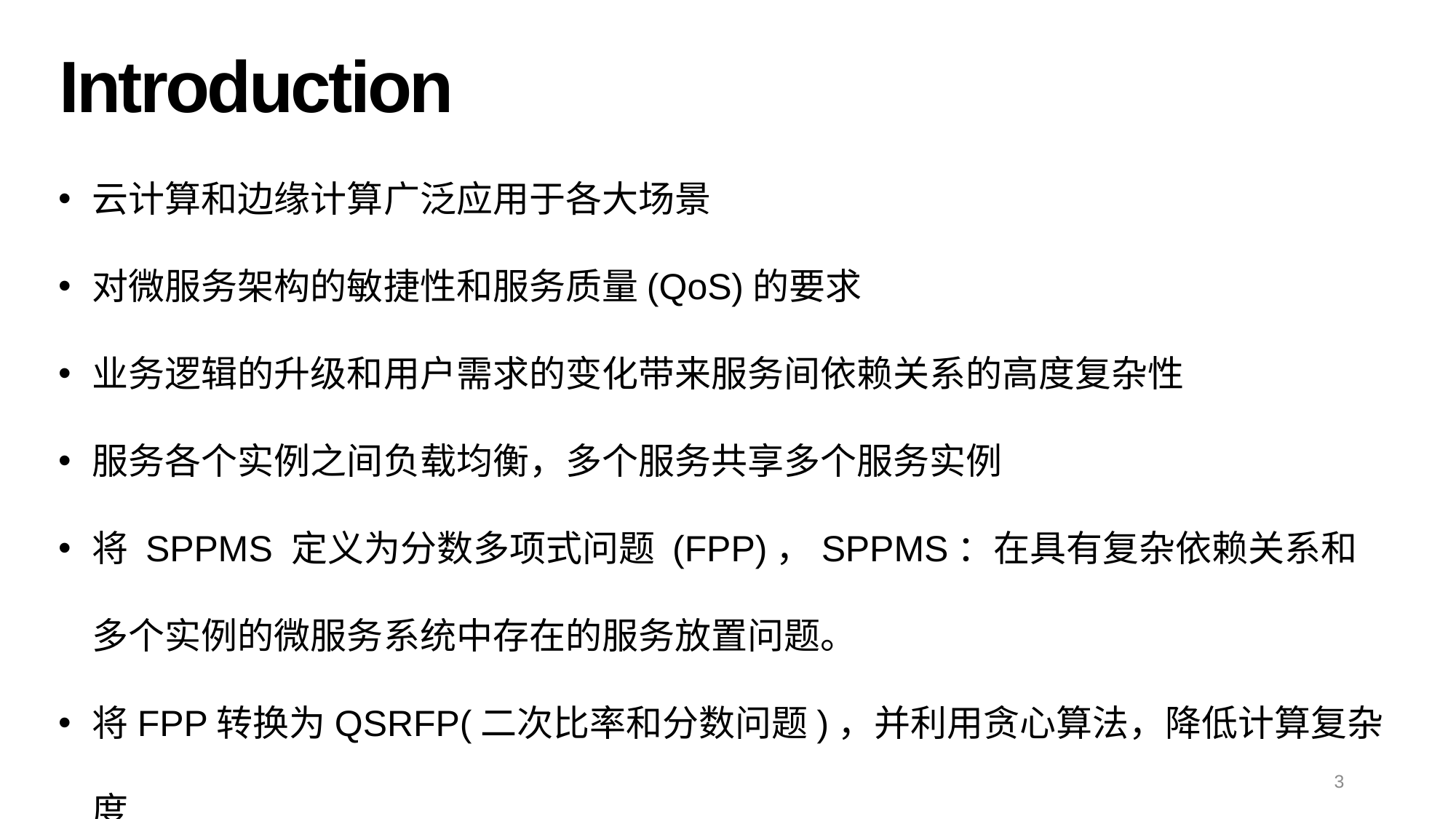

Introduction
云计算和边缘计算广泛应用于各大场景
对微服务架构的敏捷性和服务质量(QoS)的要求
业务逻辑的升级和用户需求的变化带来服务间依赖关系的高度复杂性
服务各个实例之间负载均衡，多个服务共享多个服务实例
将 SPPMS 定义为分数多项式问题 (FPP)，SPPMS：在具有复杂依赖关系和多个实例的微服务系统中存在的服务放置问题。
将FPP转换为QSRFP(二次比率和分数问题)，并利用贪心算法，降低计算复杂度
3